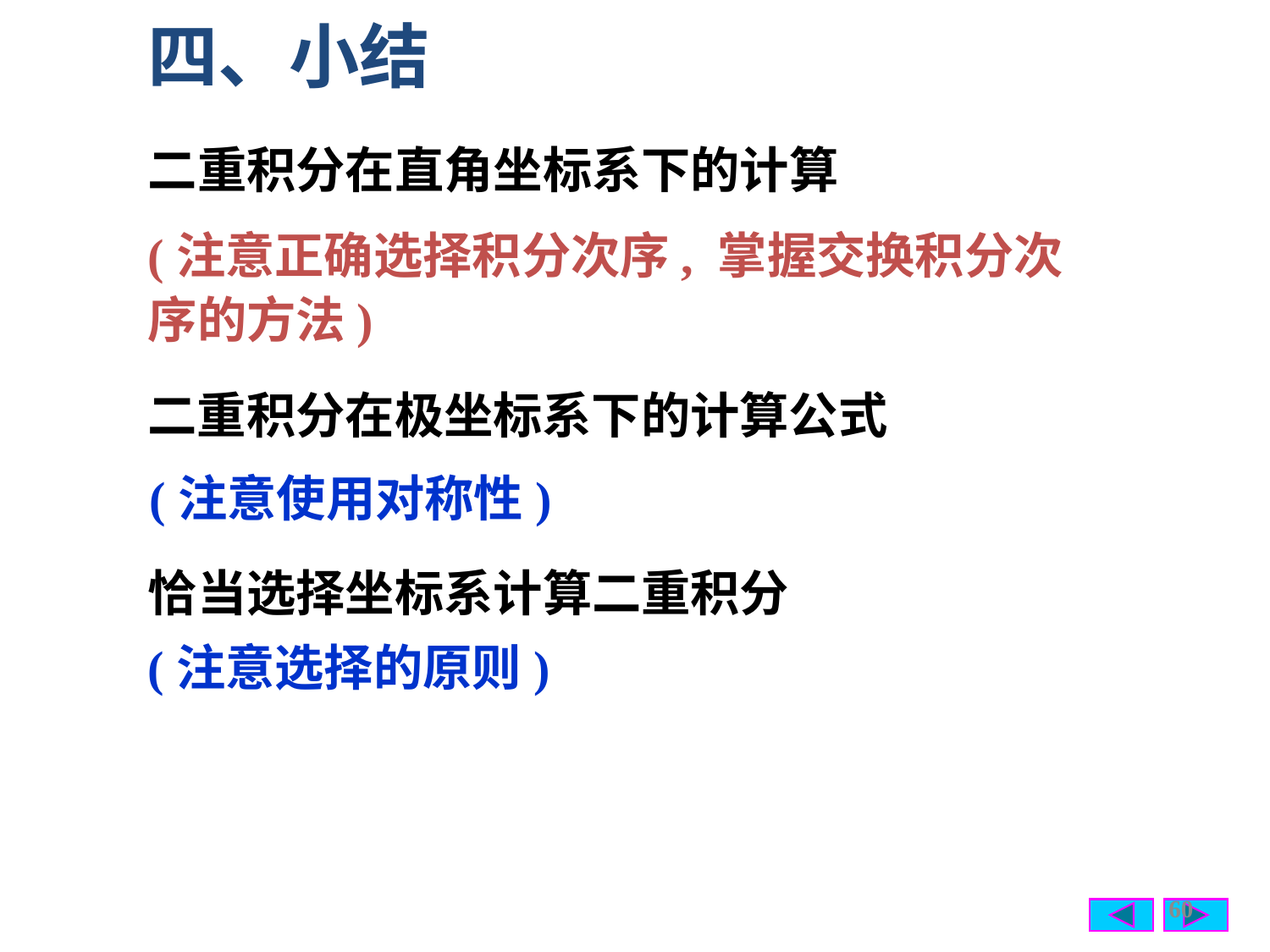

四、小结
二重积分在直角坐标系下的计算
(注意正确选择积分次序, 掌握交换积分次序的方法)
二重积分在极坐标系下的计算公式
 (注意使用对称性)
恰当选择坐标系计算二重积分
(注意选择的原则)
60